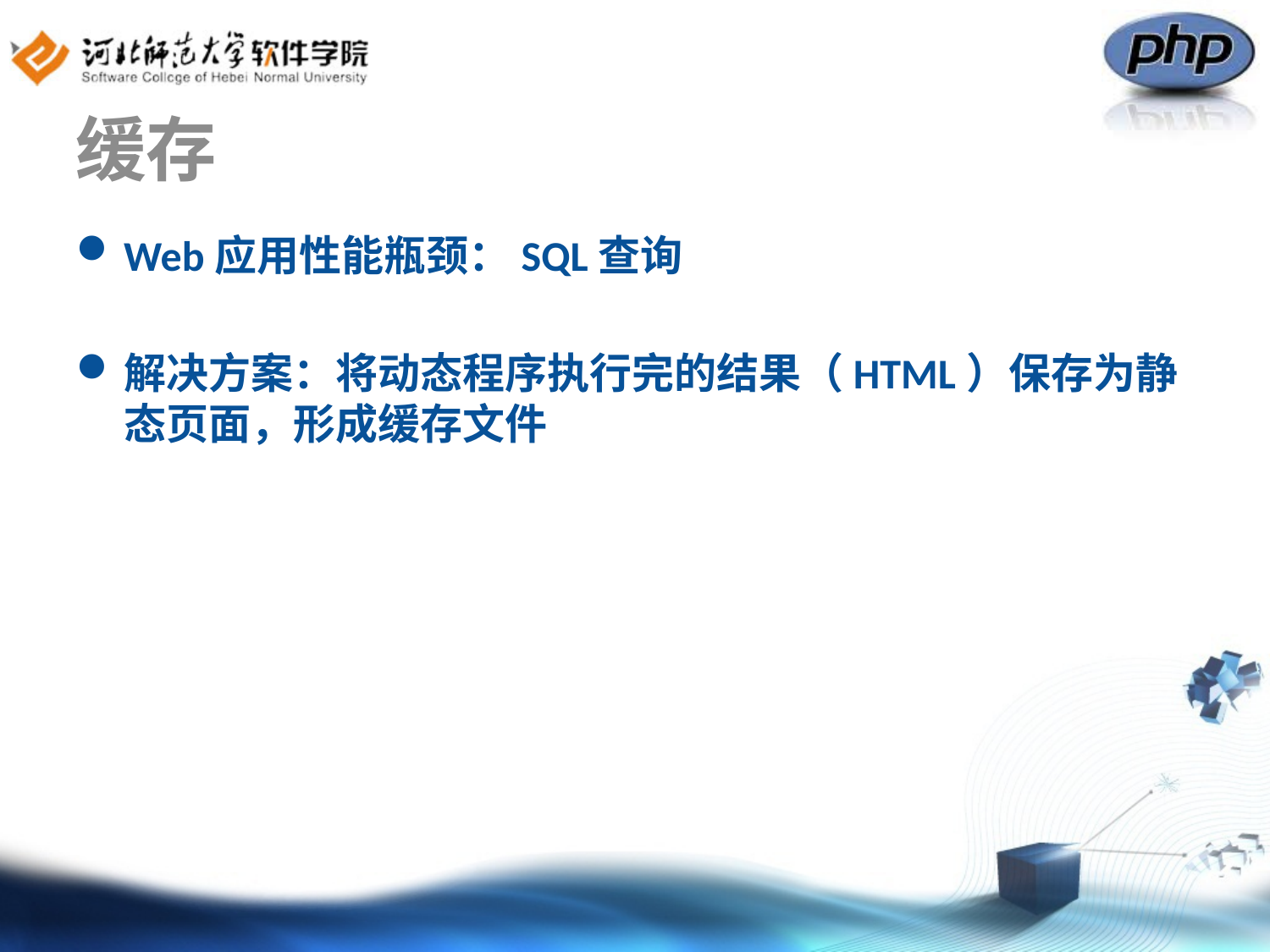

# 缓存
Web应用性能瓶颈：SQL查询

解决方案：将动态程序执行完的结果（HTML）保存为静态页面，形成缓存文件